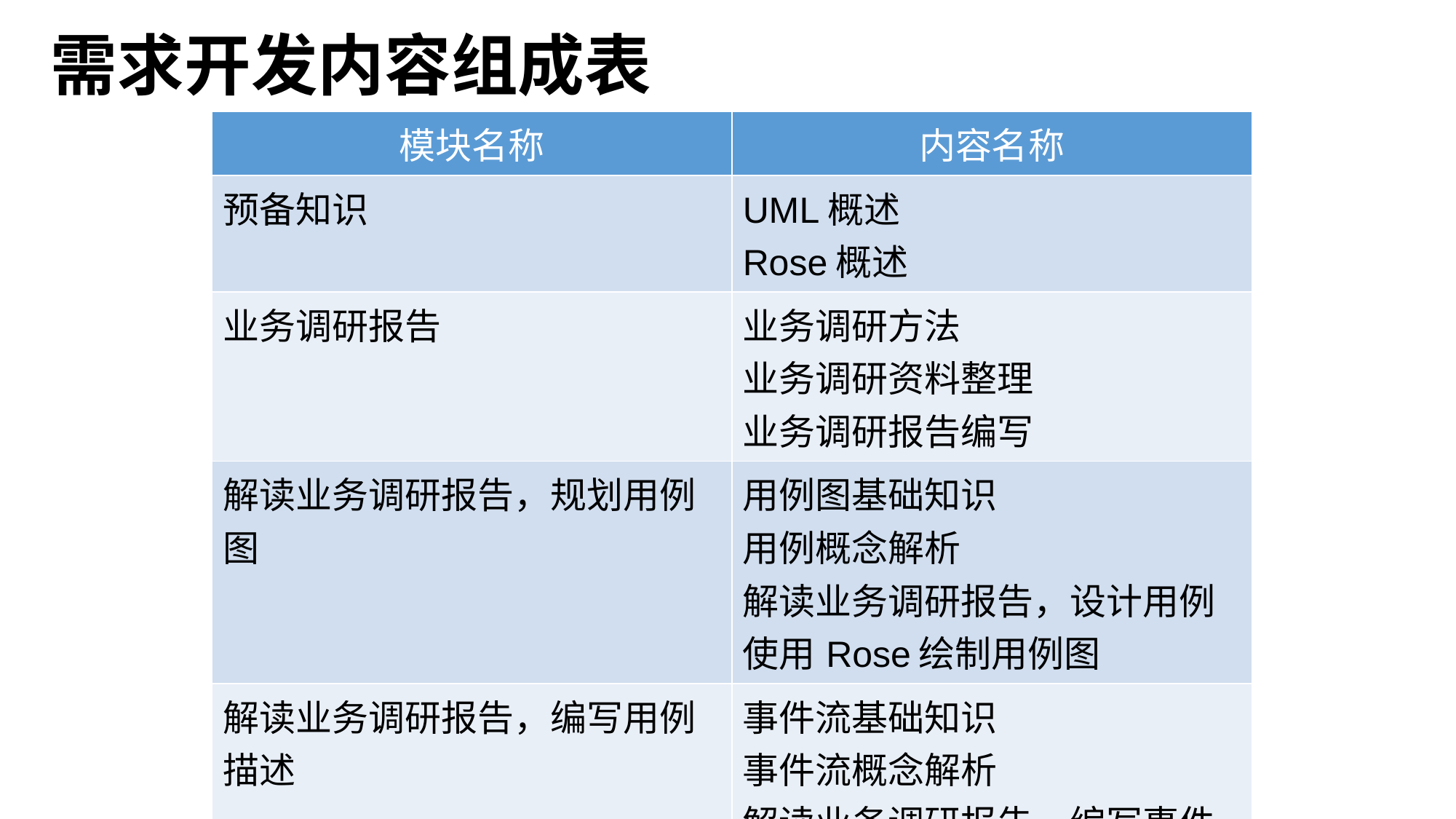

# 需求开发内容组成表
| 模块名称 | 内容名称 |
| --- | --- |
| 预备知识 | UML概述 Rose概述 |
| 业务调研报告 | 业务调研方法 业务调研资料整理 业务调研报告编写 |
| 解读业务调研报告，规划用例图 | 用例图基础知识 用例概念解析 解读业务调研报告，设计用例 使用Rose绘制用例图 |
| 解读业务调研报告，编写用例描述 | 事件流基础知识 事件流概念解析 解读业务调研报告，编写事件流描述 投核保系统时间流描述 |